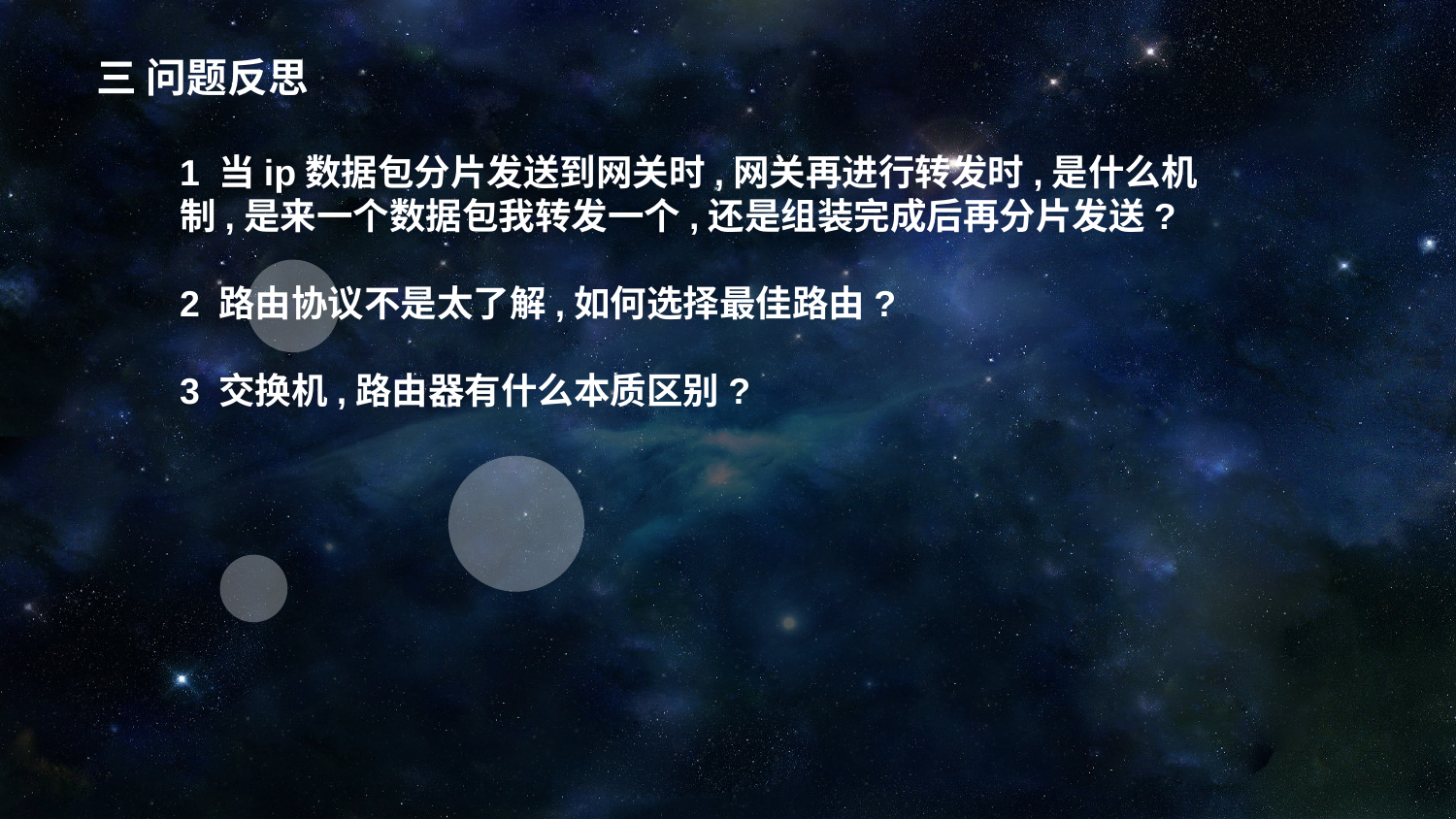

三 问题反思
1 当ip数据包分片发送到网关时,网关再进行转发时,是什么机制,是来一个数据包我转发一个,还是组装完成后再分片发送?

2 路由协议不是太了解,如何选择最佳路由?

3 交换机,路由器有什么本质区别?